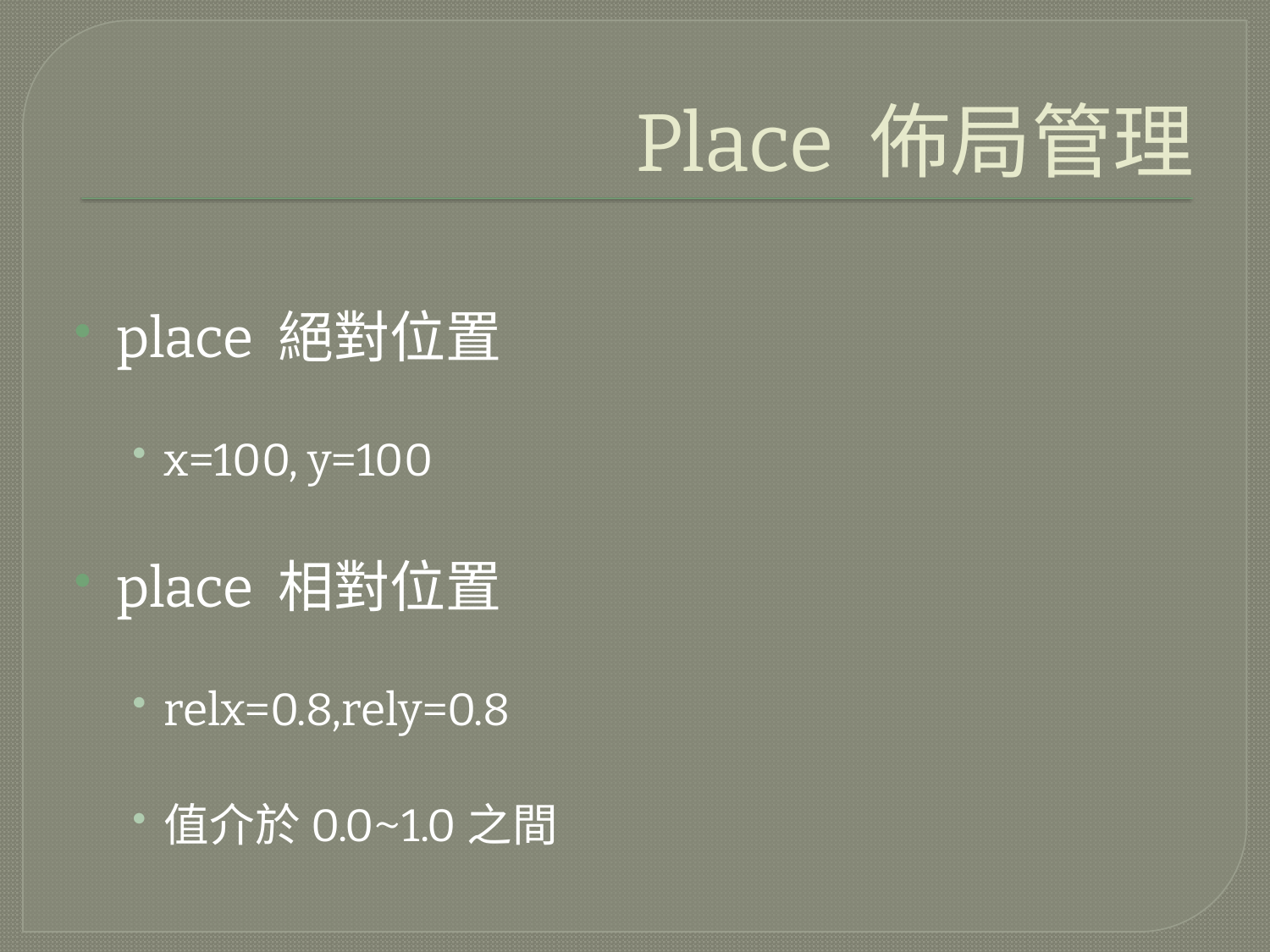

# Place 佈局管理
place 絕對位置
x=100, y=100
place 相對位置
relx=0.8,rely=0.8
值介於0.0~1.0之間